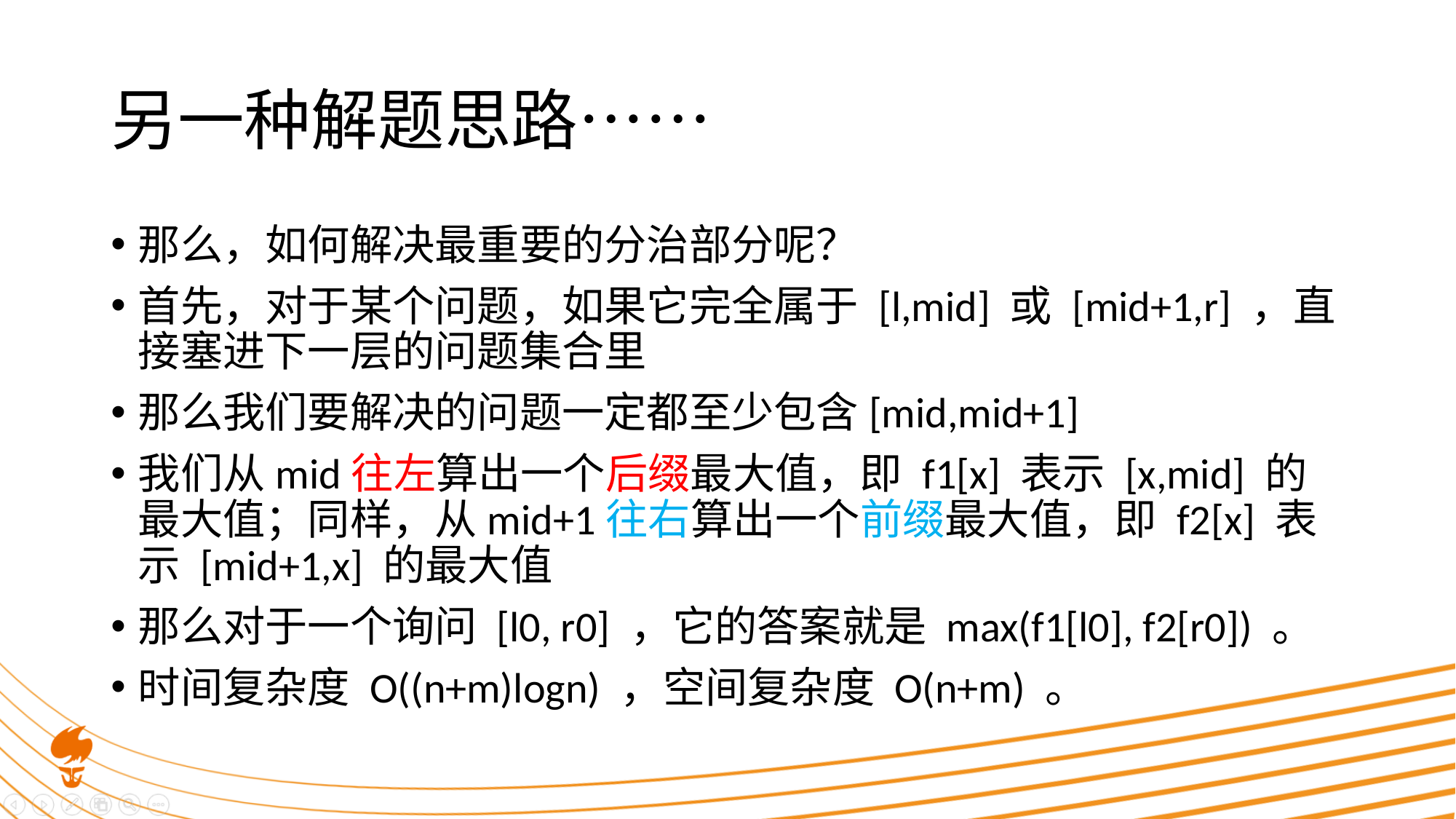

# 另一种解题思路……
那么，如何解决最重要的分治部分呢？
首先，对于某个问题，如果它完全属于 [l,mid] 或 [mid+1,r] ，直接塞进下一层的问题集合里
那么我们要解决的问题一定都至少包含[mid,mid+1]
我们从mid往左算出一个后缀最大值，即 f1[x] 表示 [x,mid] 的最大值；同样，从mid+1往右算出一个前缀最大值，即 f2[x] 表示 [mid+1,x] 的最大值
那么对于一个询问 [l0, r0] ，它的答案就是 max(f1[l0], f2[r0]) 。
时间复杂度 O((n+m)logn) ，空间复杂度 O(n+m) 。